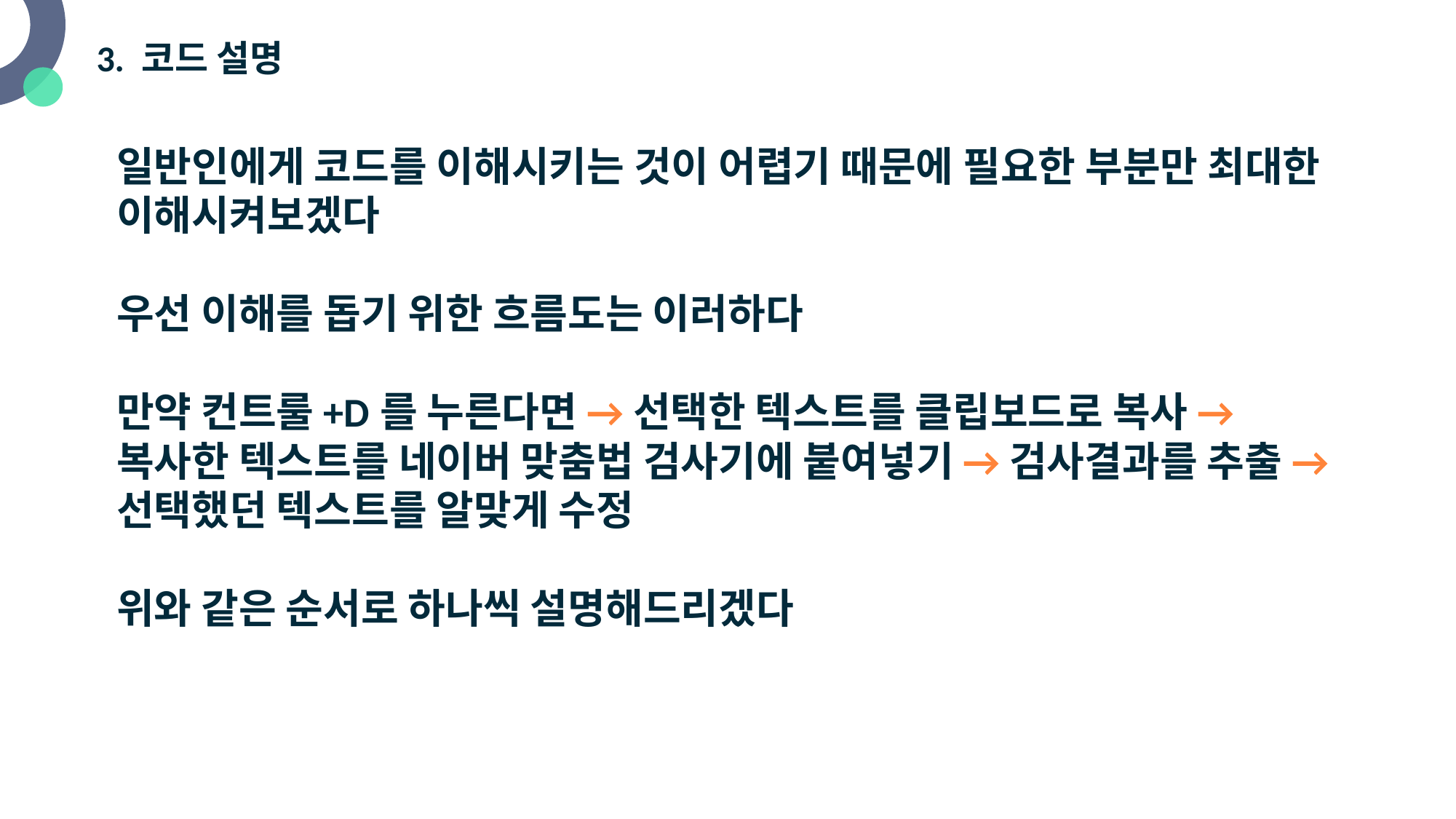

3. 코드 설명

일반인에게 코드를 이해시키는 것이 어렵기 때문에 필요한 부분만 최대한 이해시켜보겠다

우선 이해를 돕기 위한 흐름도는 이러하다

만약 컨트룰+D를 누른다면 → 선택한 텍스트를 클립보드로 복사 → 복사한 텍스트를 네이버 맞춤법 검사기에 붙여넣기 → 검사결과를 추출 → 선택했던 텍스트를 알맞게 수정

위와 같은 순서로 하나씩 설명해드리겠다